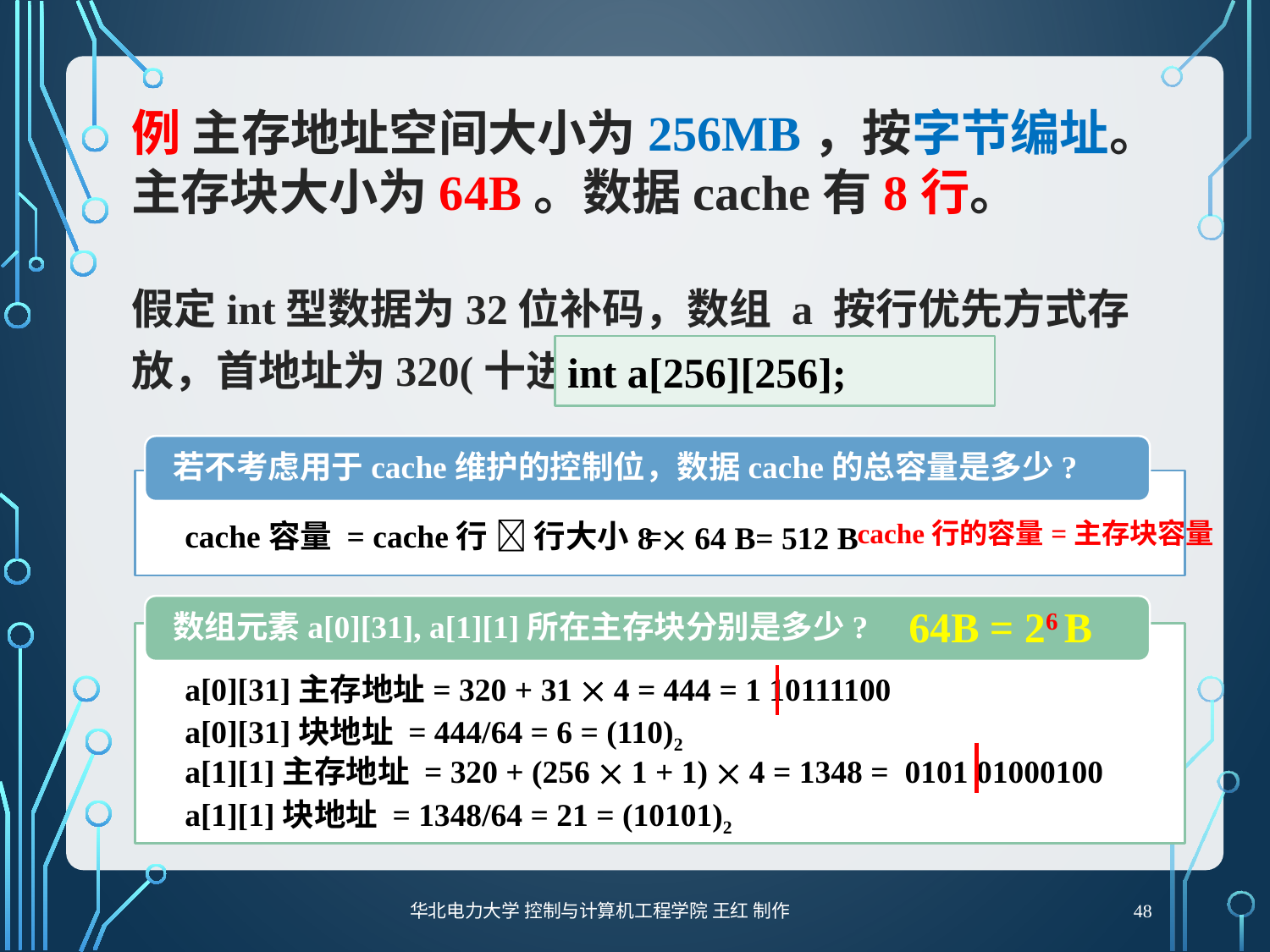

# 例 主存地址空间大小为256MB，按字节编址。主存块大小为64B。数据cache有8行。
假定int型数据为32位补码，数组 a 按行优先方式存放，首地址为320(十进制)。

int a[256][256];
若不考虑用于cache维护的控制位，数据cache的总容量是多少?
cache容量 = cache行 × 行大小 =
cache行的容量=主存块容量
8 × 64 B= 512 B
数组元素a[0][31], a[1][1]所在主存块分别是多少?
64B = 26 B
a[0][31]主存地址= 320 + 31 × 4 = 444 = 1 10111100
a[0][31]块地址 = 444/64 = 6 = (110)2
a[1][1]主存地址 = 320 + (256 × 1 + 1) × 4 = 1348 =  0101 01000100
a[1][1]块地址 = 1348/64 = 21 = (10101)2
48
华北电力大学 控制与计算机工程学院 王红 制作